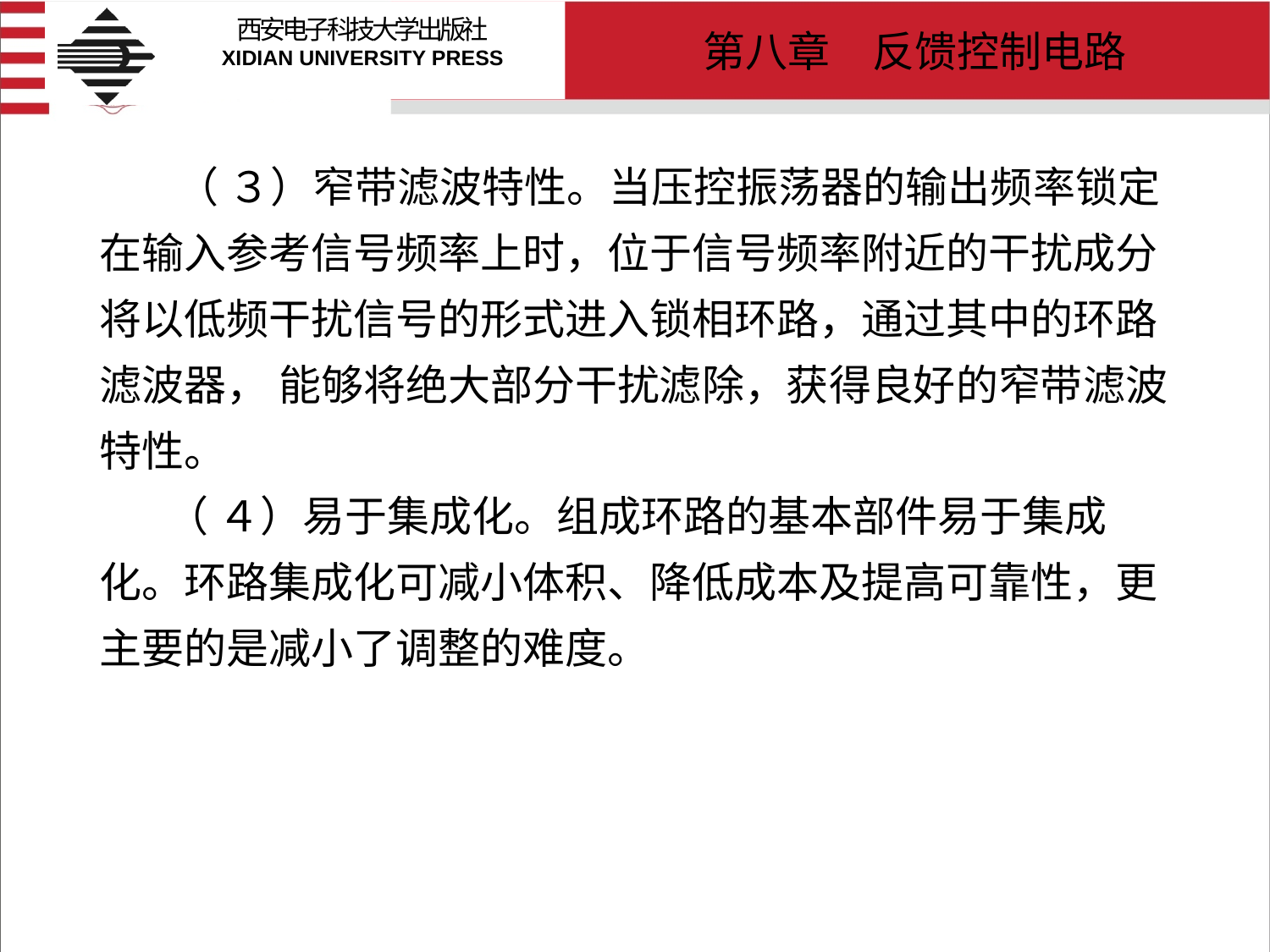

# （ ３）窄带滤波特性。当压控振荡器的输出频率锁定在输入参考信号频率上时，位于信号频率附近的干扰成分将以低频干扰信号的形式进入锁相环路，通过其中的环路滤波器， 能够将绝大部分干扰滤除，获得良好的窄带滤波特性。 （ ４）易于集成化。组成环路的基本部件易于集成化。环路集成化可减小体积、降低成本及提高可靠性，更主要的是减小了调整的难度。